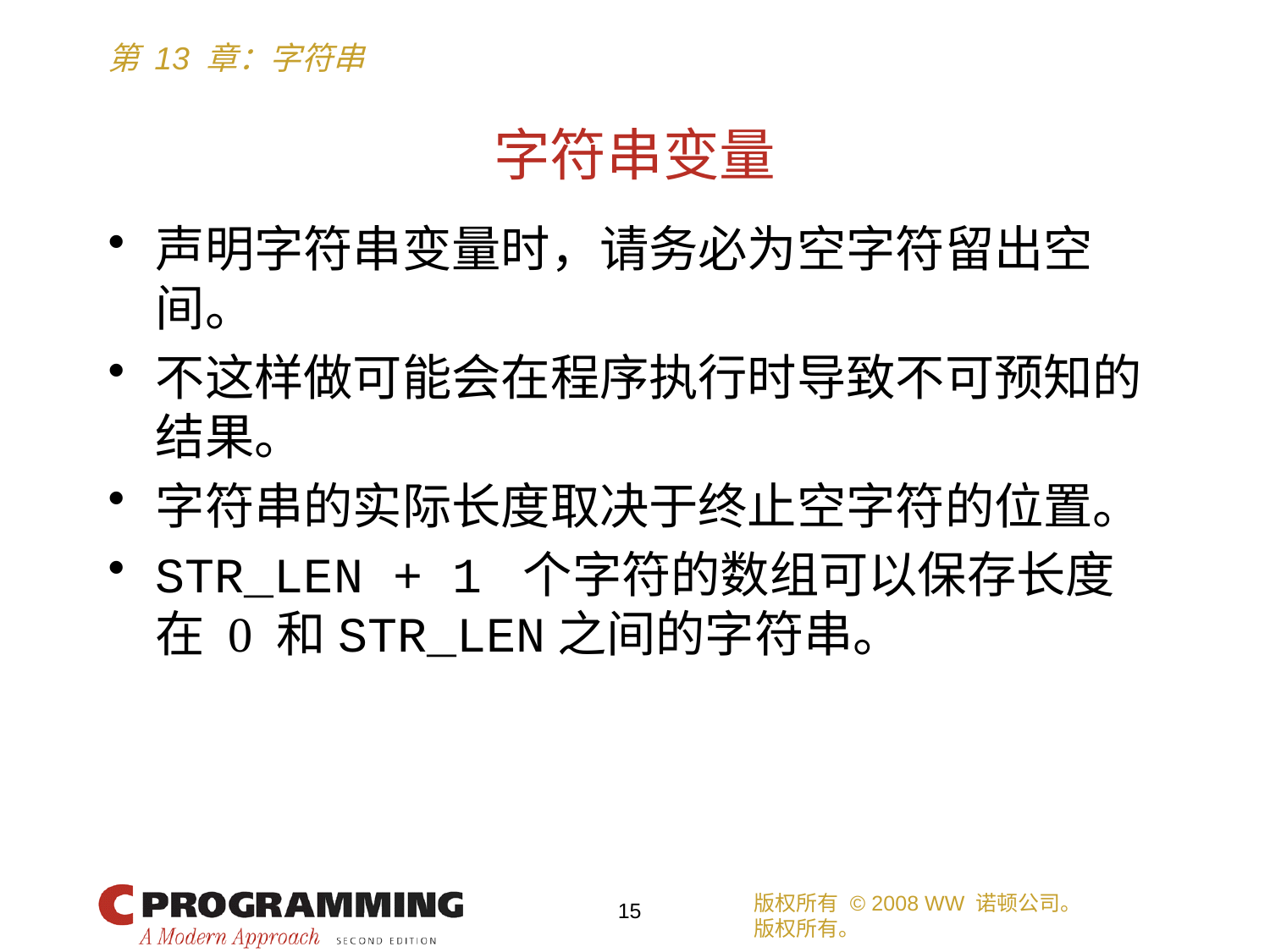

# 字符串变量
声明字符串变量时，请务必为空字符留出空间。
不这样做可能会在程序执行时导致不可预知的结果。
字符串的实际长度取决于终止空字符的位置。
STR_LEN + 1 个字符的数组可以保存长度在 0 和STR_LEN之间的字符串。
版权所有 © 2008 WW 诺顿公司。
版权所有。
15